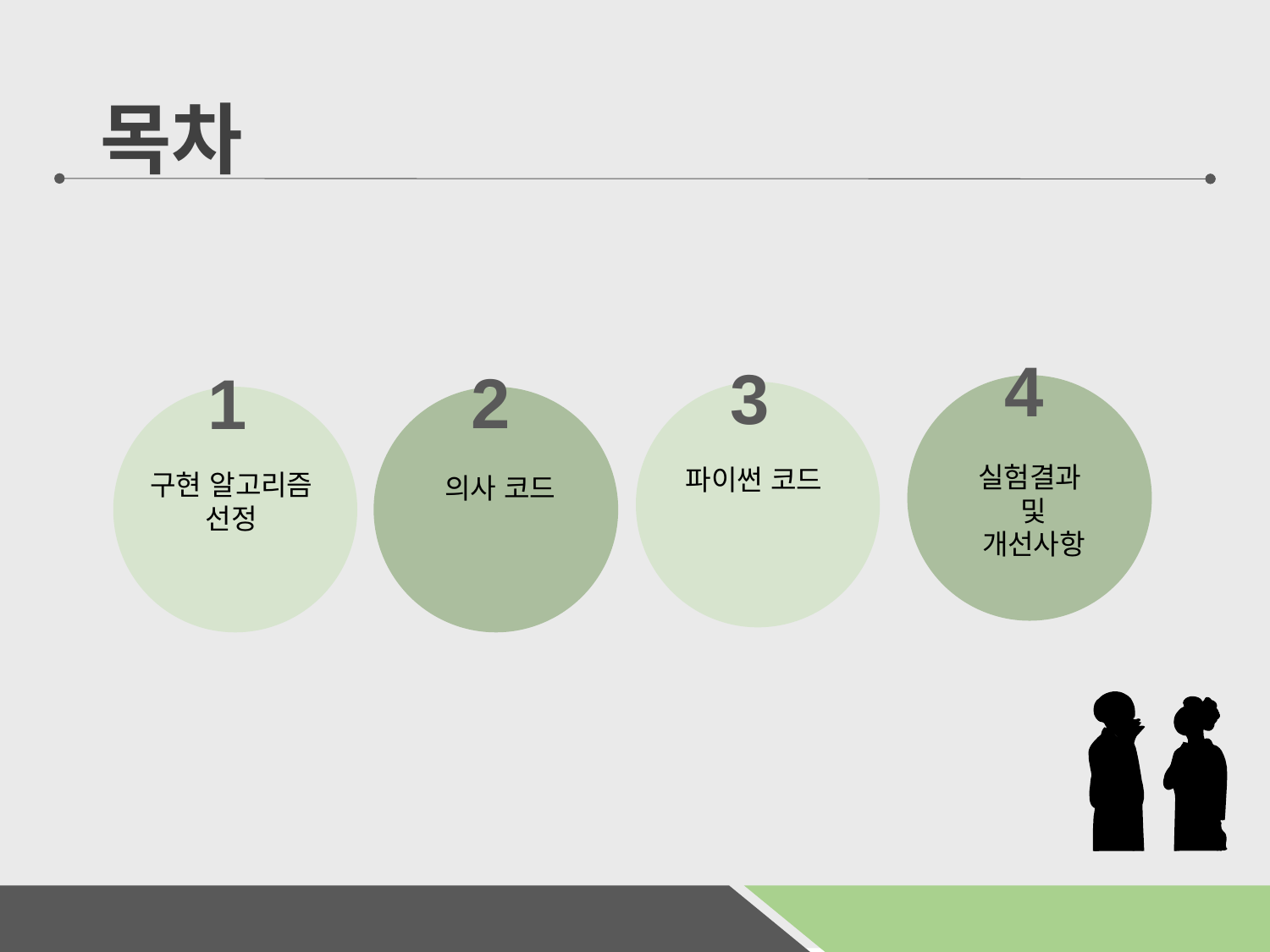

# 목차

4

실험결과
및
개선사항
3

파이썬 코드
2

의사 코드
3

텍스트를
입력해주세요.
1

구현 알고리즘 선정
4

텍스트를
입력해주세요.